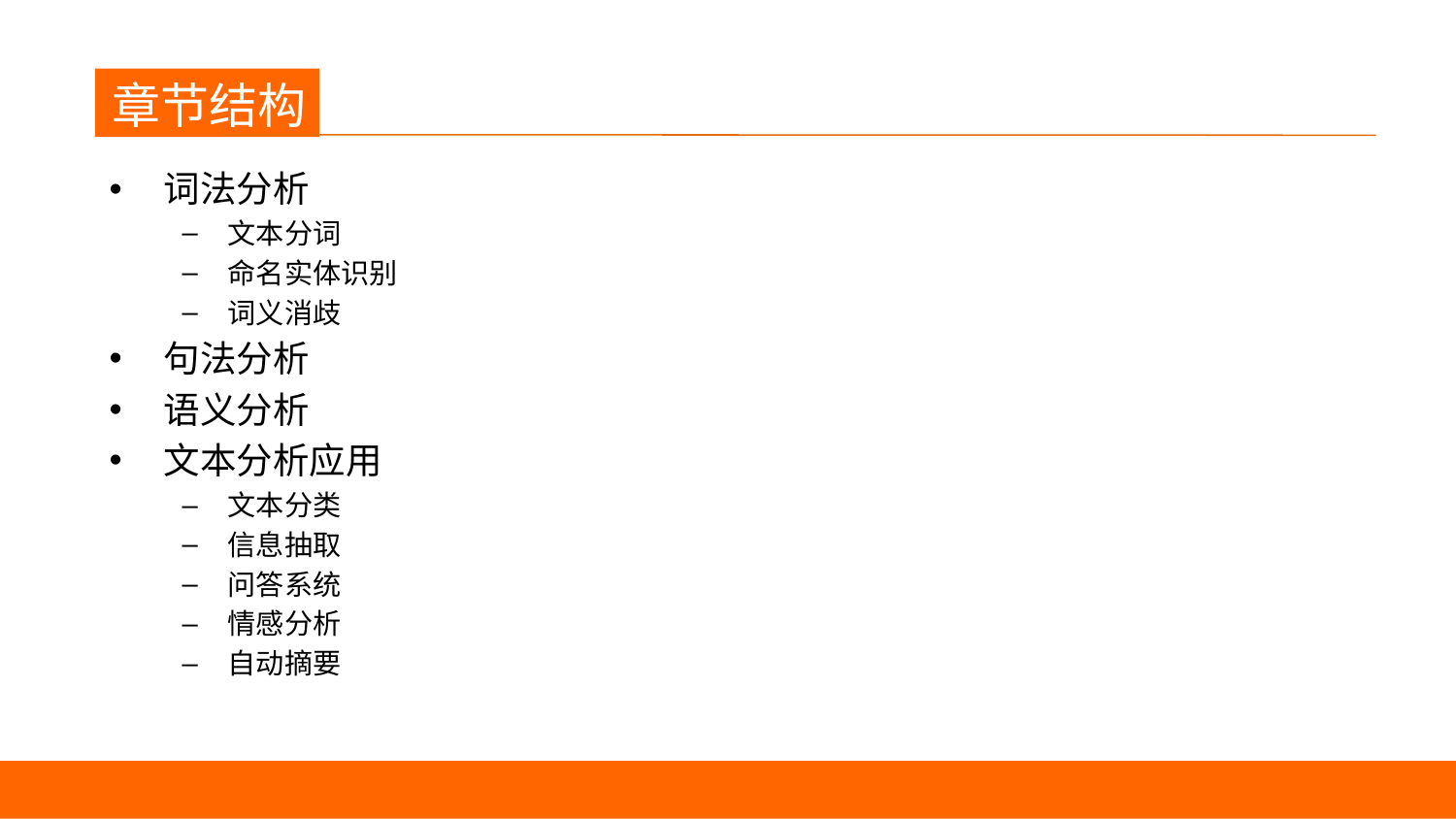

章节结构
词法分析
文本分词
命名实体识别
词义消歧
句法分析
语义分析
文本分析应用
文本分类
信息抽取
问答系统
情感分析
自动摘要